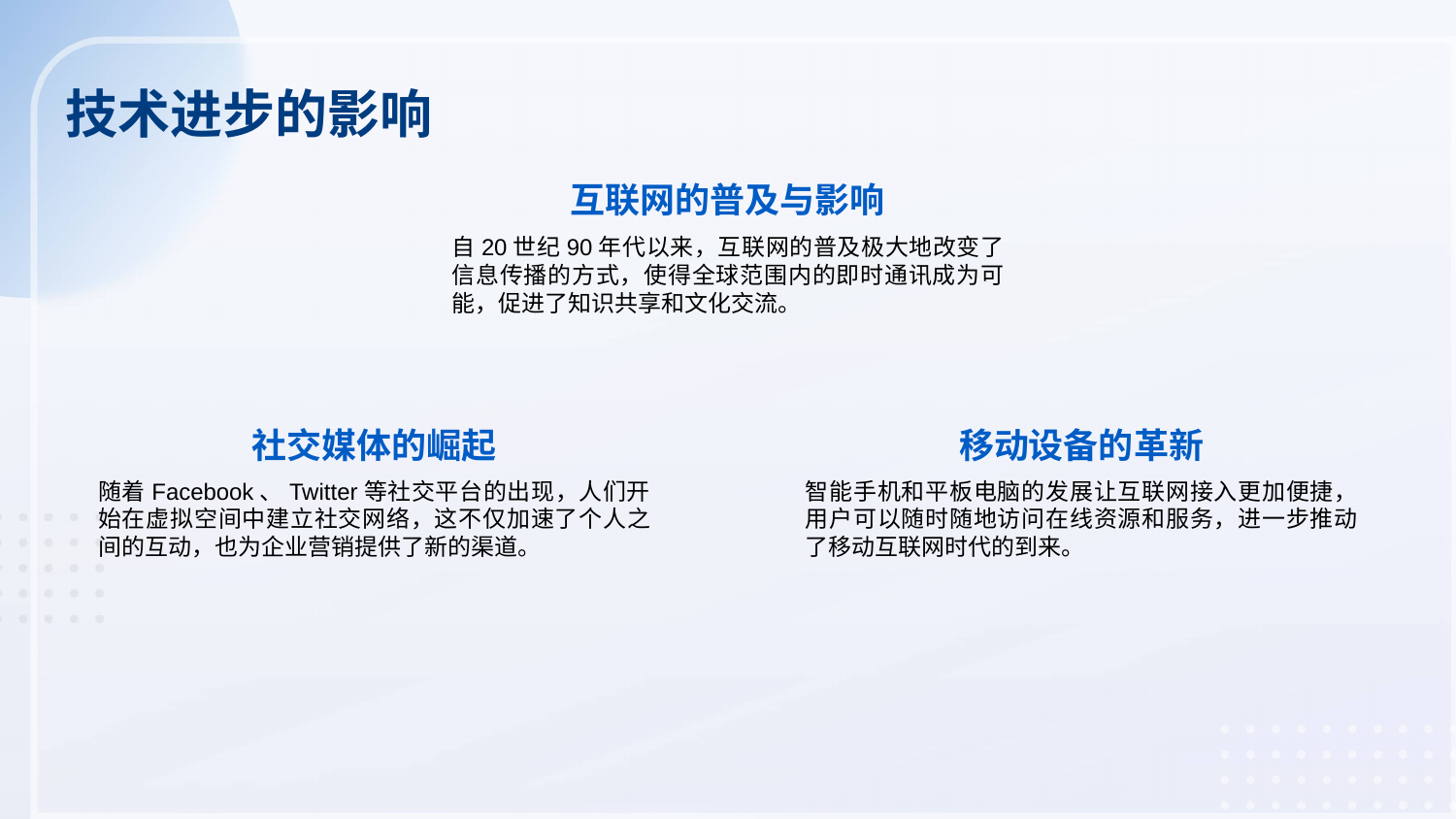

技术进步的影响
互联网的普及与影响
自20世纪90年代以来，互联网的普及极大地改变了信息传播的方式，使得全球范围内的即时通讯成为可能，促进了知识共享和文化交流。
社交媒体的崛起
移动设备的革新
随着Facebook、Twitter等社交平台的出现，人们开始在虚拟空间中建立社交网络，这不仅加速了个人之间的互动，也为企业营销提供了新的渠道。
智能手机和平板电脑的发展让互联网接入更加便捷，用户可以随时随地访问在线资源和服务，进一步推动了移动互联网时代的到来。